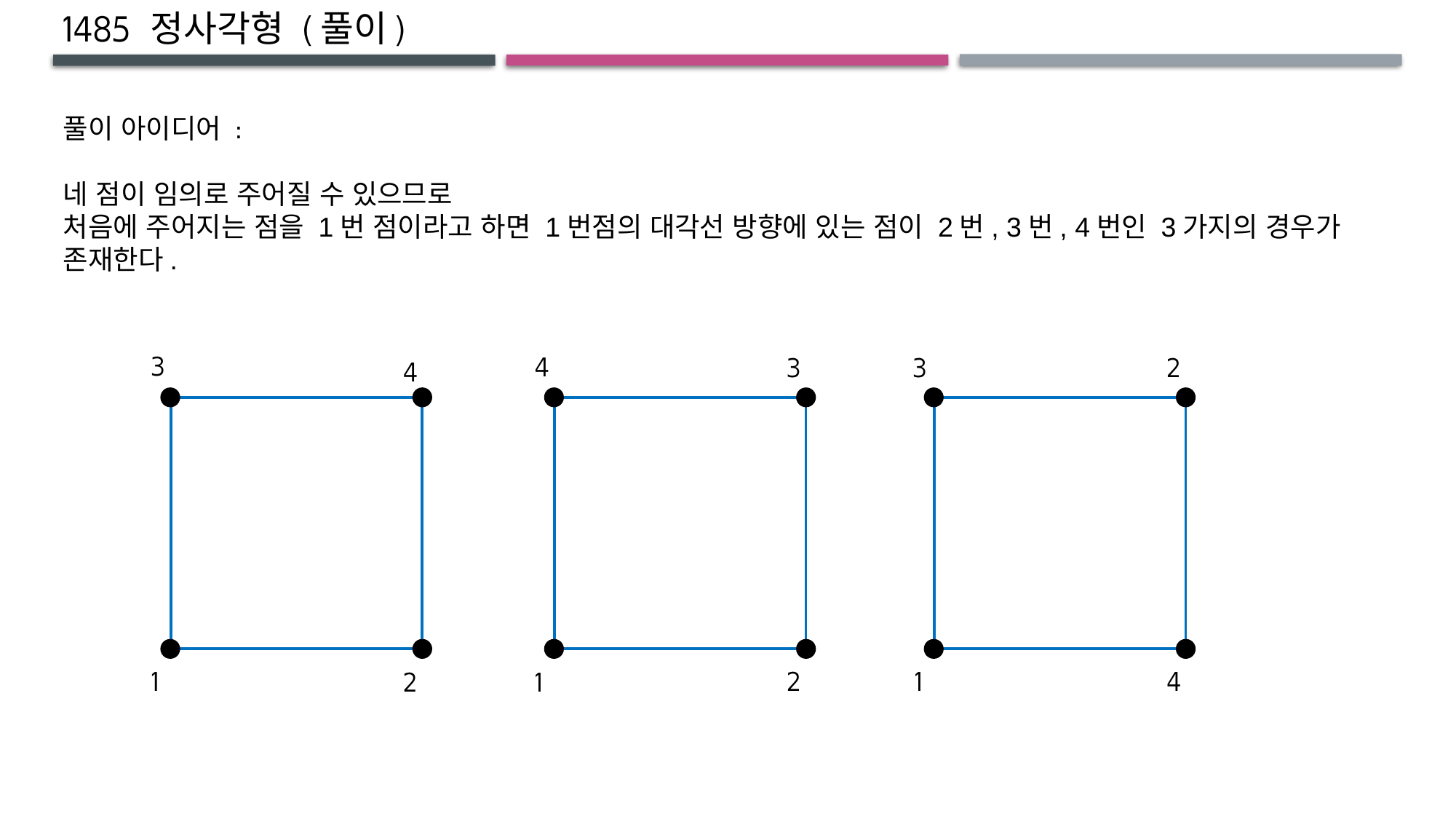

1485 정사각형 (풀이)
풀이 아이디어 :

네 점이 임의로 주어질 수 있으므로
처음에 주어지는 점을 1번 점이라고 하면 1번점의 대각선 방향에 있는 점이 2번, 3번, 4번인 3가지의 경우가 존재한다.
3
4
3
3
2
4

1
2
1
4
2
1